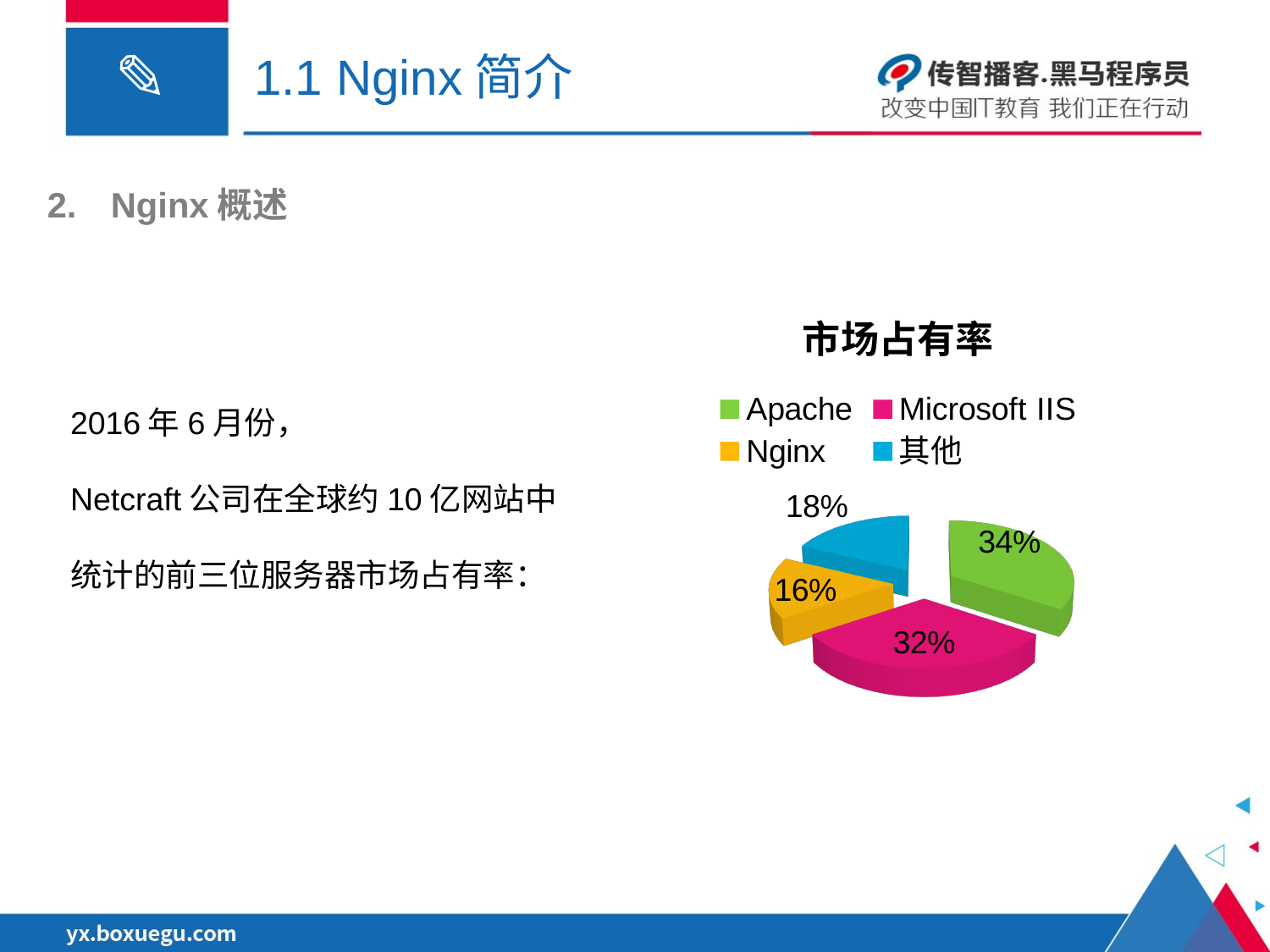

# 1.1 Nginx简介
Nginx概述

[unsupported chart]

2016年6月份，
Netcraft公司在全球约10亿网站中
统计的前三位服务器市场占有率：